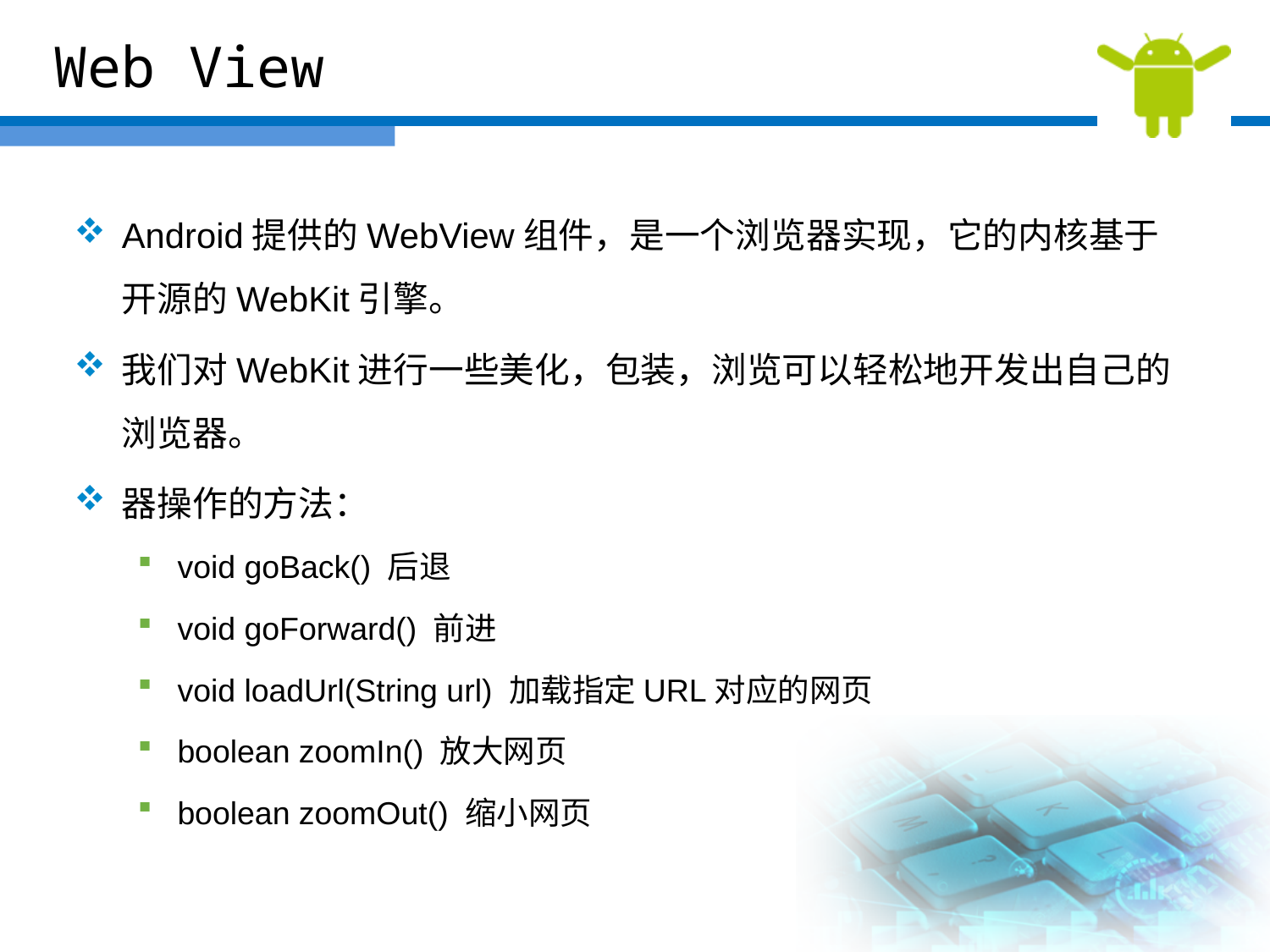

Web View
Android提供的WebView组件，是一个浏览器实现，它的内核基于开源的WebKit引擎。
我们对WebKit进行一些美化，包装，浏览可以轻松地开发出自己的浏览器。
器操作的方法：
void goBack() 后退
void goForward() 前进
void loadUrl(String url) 加载指定URL对应的网页
boolean zoomIn() 放大网页
boolean zoomOut() 缩小网页